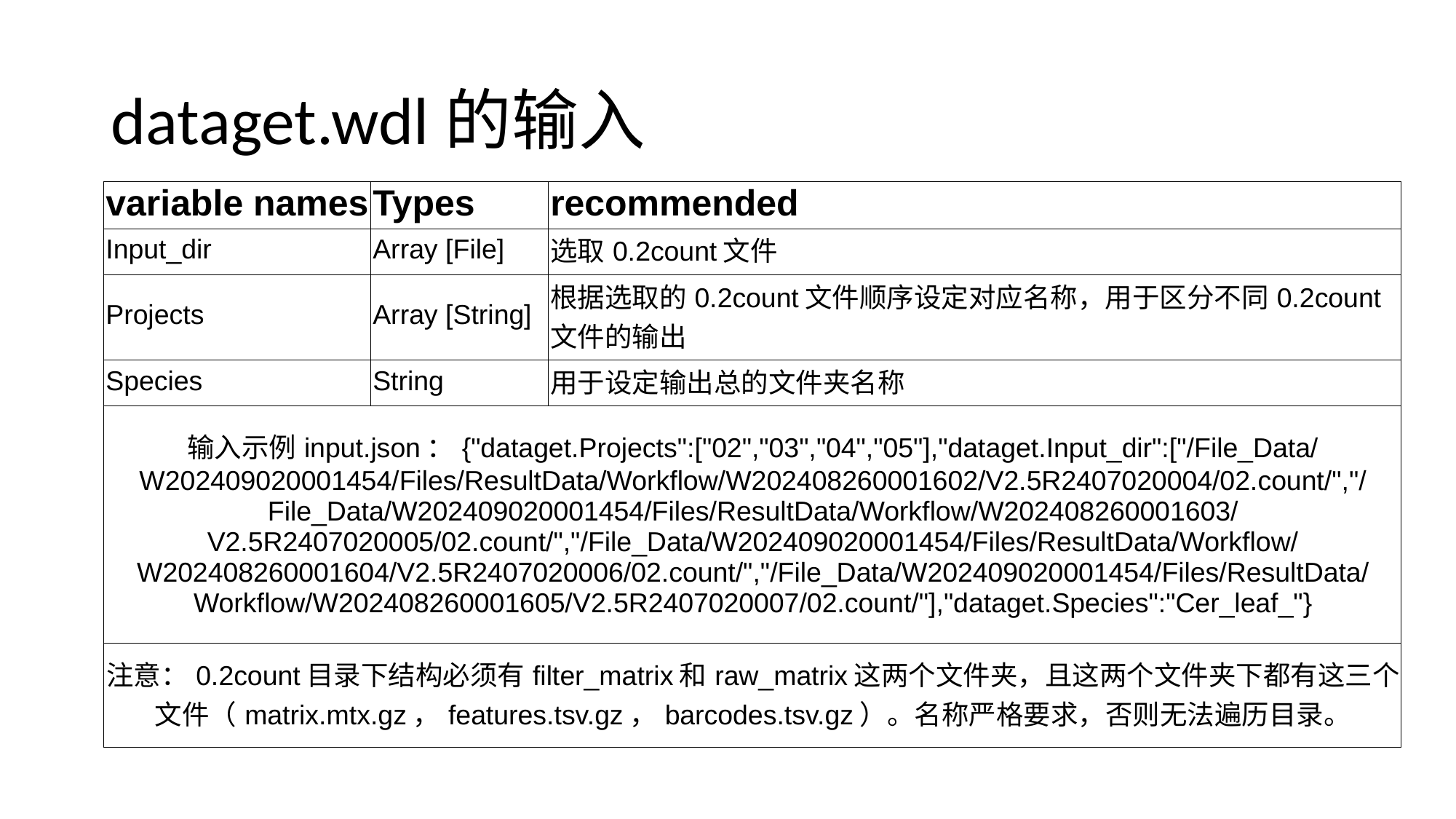

# dataget.wdl的输入
| variable names | Types | recommended |
| --- | --- | --- |
| Input\_dir | Array [File] | 选取0.2count文件 |
| Projects | Array [String] | 根据选取的0.2count文件顺序设定对应名称，用于区分不同0.2count文件的输出 |
| Species | String | 用于设定输出总的文件夹名称 |
| 输入示例input.json：{"dataget.Projects":["02","03","04","05"],"dataget.Input\_dir":["/File\_Data/W202409020001454/Files/ResultData/Workflow/W202408260001602/V2.5R2407020004/02.count/","/File\_Data/W202409020001454/Files/ResultData/Workflow/W202408260001603/V2.5R2407020005/02.count/","/File\_Data/W202409020001454/Files/ResultData/Workflow/W202408260001604/V2.5R2407020006/02.count/","/File\_Data/W202409020001454/Files/ResultData/Workflow/W202408260001605/V2.5R2407020007/02.count/"],"dataget.Species":"Cer\_leaf\_"} |  |  |
| 注意：0.2count目录下结构必须有filter\_matrix和raw\_matrix这两个文件夹，且这两个文件夹下都有这三个文件（matrix.mtx.gz，features.tsv.gz，barcodes.tsv.gz）。名称严格要求，否则无法遍历目录。 |  |  |